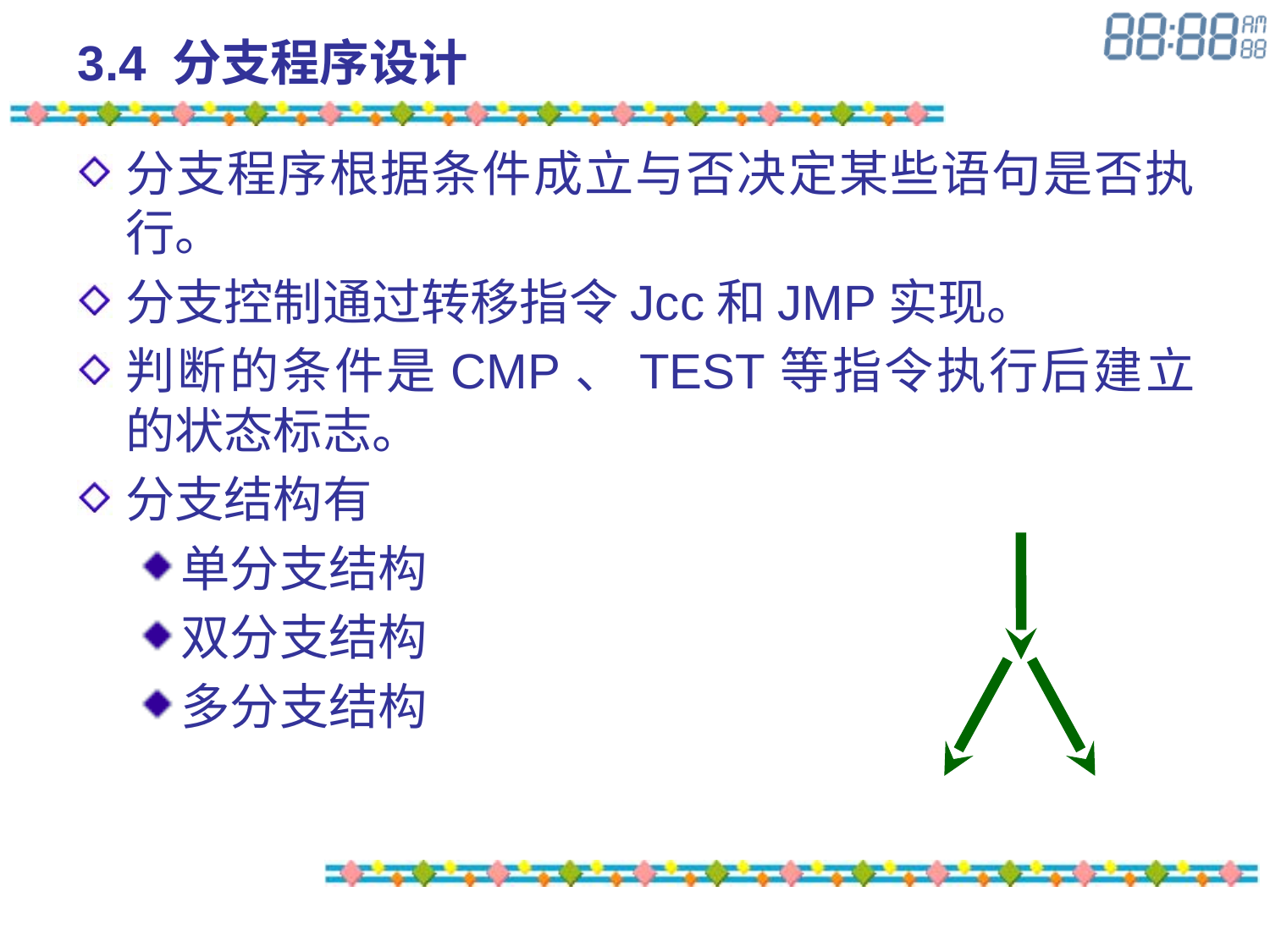

# 3.4 分支程序设计
分支程序根据条件成立与否决定某些语句是否执行。
分支控制通过转移指令Jcc和JMP实现。
判断的条件是CMP、TEST等指令执行后建立的状态标志。
分支结构有
单分支结构
双分支结构
多分支结构